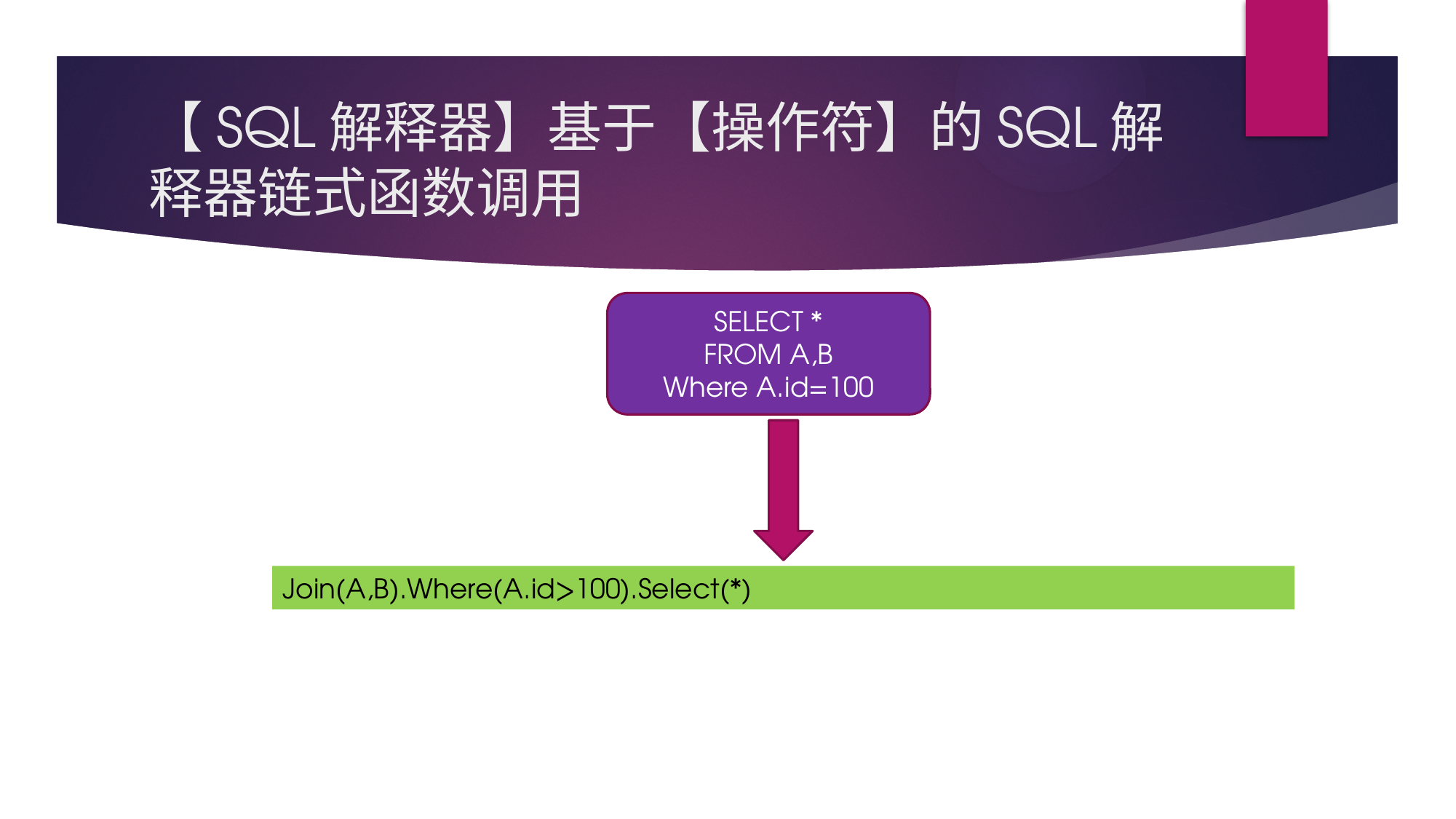

# 【SQL解释器】基于【操作符】的SQL解释器链式函数调用
SELECT *
FROM A,B
Where A.id=100

Join(A,B).Where(A.id>100).Select(*)